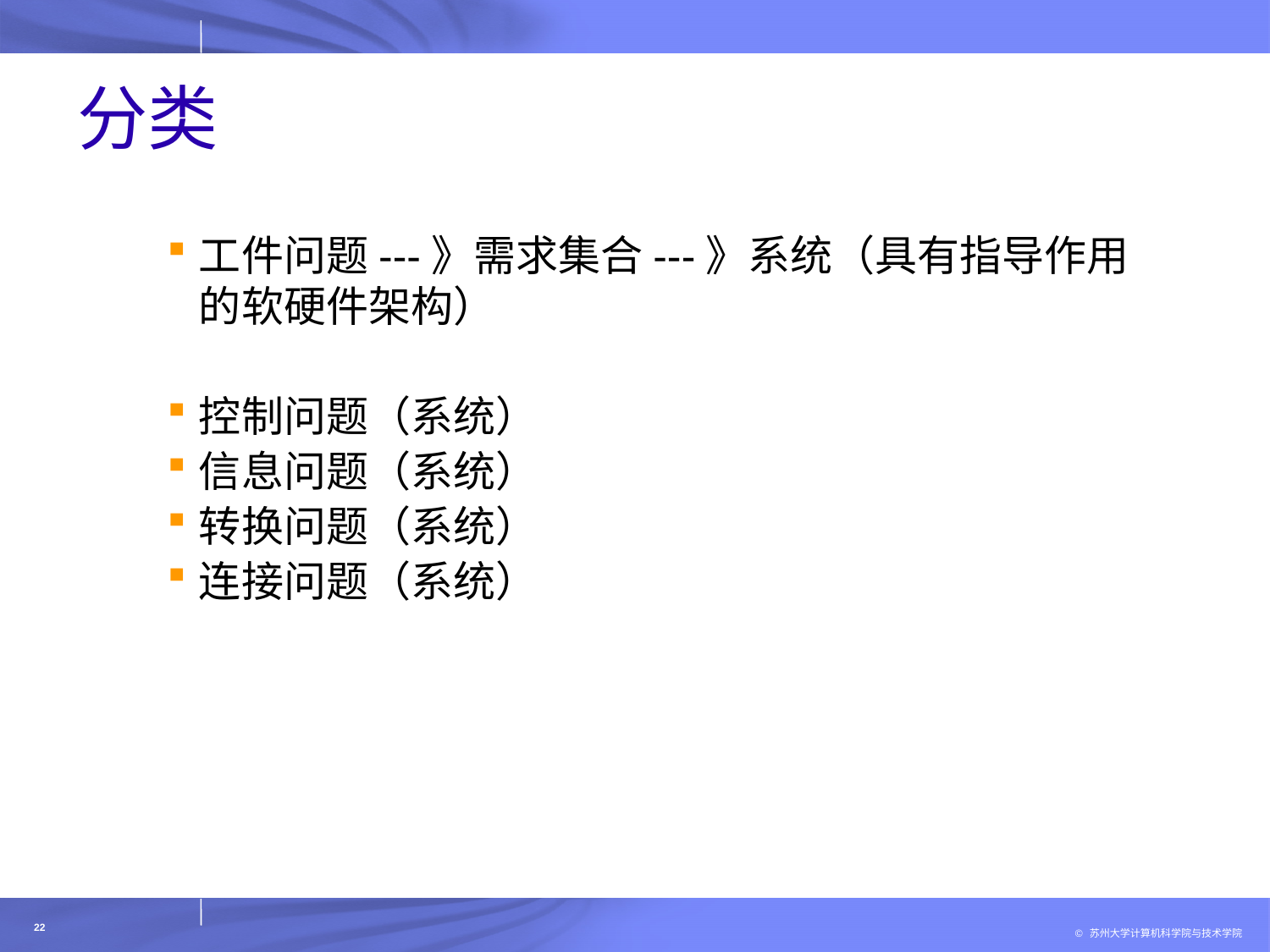

# 分类
工件问题---》需求集合---》系统（具有指导作用的软硬件架构）

控制问题（系统）
信息问题（系统）
转换问题（系统）
连接问题（系统）
22